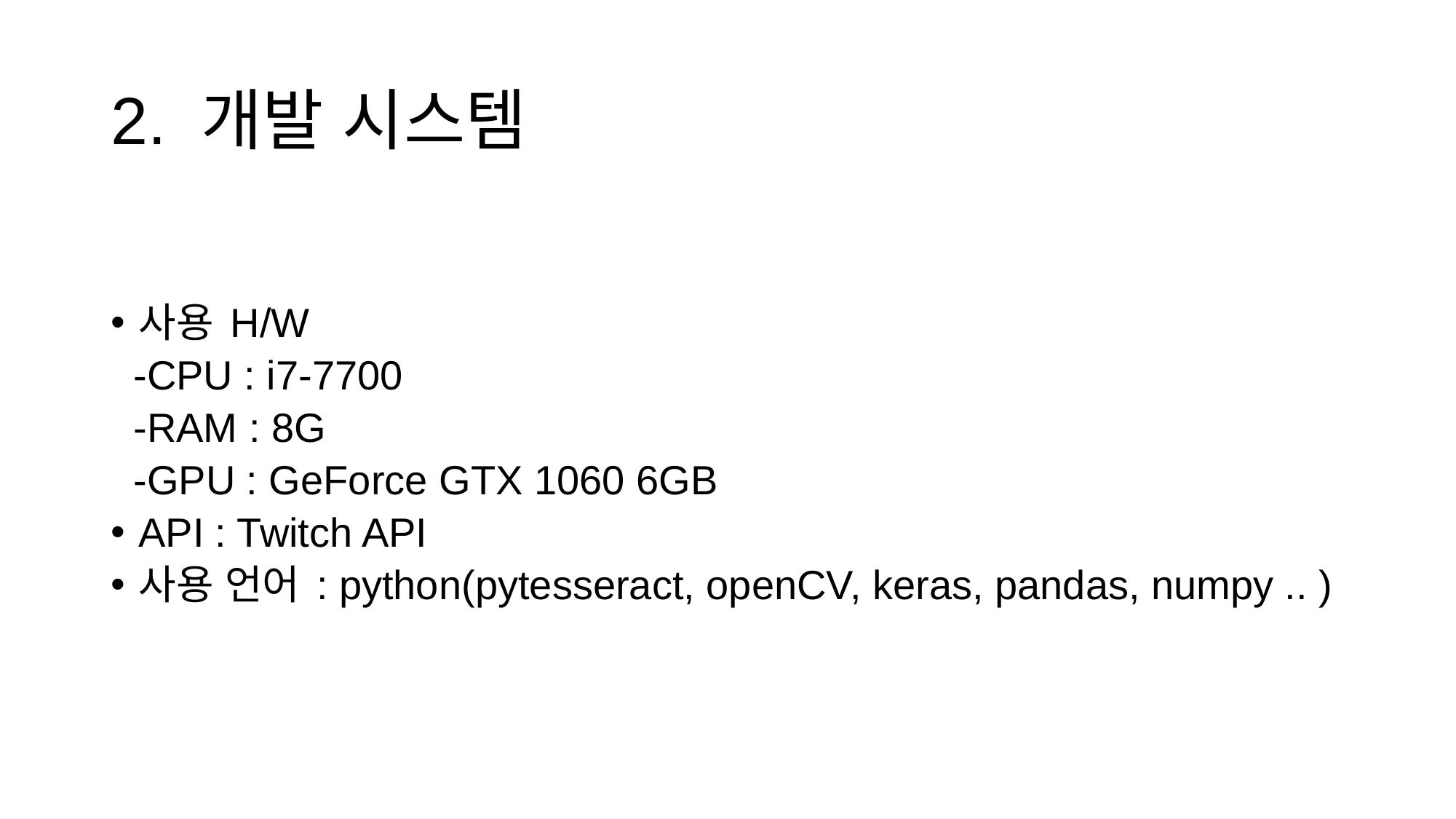

# 2. 개발 시스템
사용 H/W
  -CPU : i7-7700
  -RAM : 8G
  -GPU : GeForce GTX 1060 6GB
API : Twitch API
사용 언어 : python(pytesseract, openCV, keras, pandas, numpy .. )